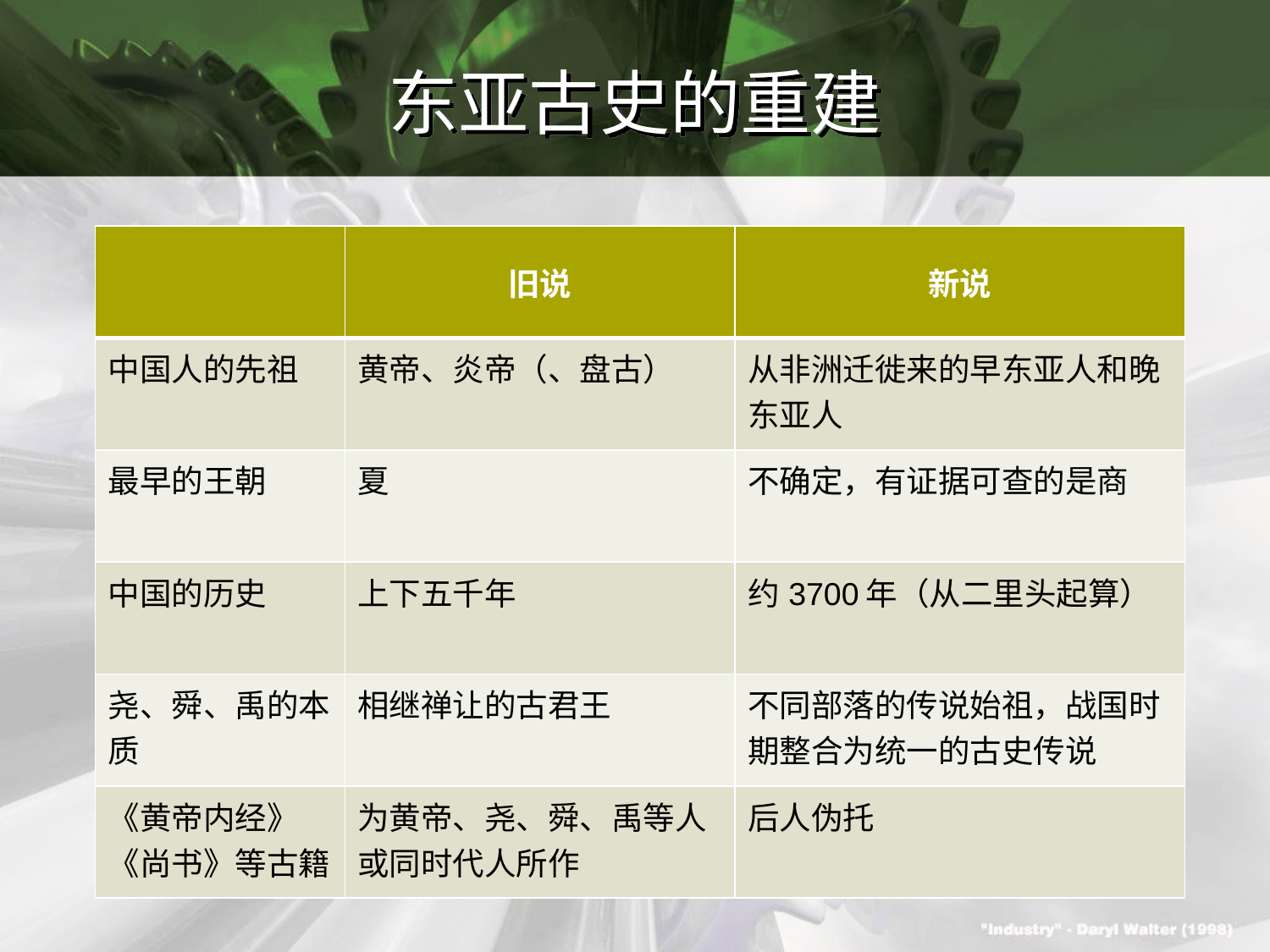

# 东亚古史的重建
|  | 旧说 | 新说 |
| --- | --- | --- |
| 中国人的先祖 | 黄帝、炎帝（、盘古） | 从非洲迁徙来的早东亚人和晚东亚人 |
| 最早的王朝 | 夏 | 不确定，有证据可查的是商 |
| 中国的历史 | 上下五千年 | 约3700年（从二里头起算） |
| 尧、舜、禹的本质 | 相继禅让的古君王 | 不同部落的传说始祖，战国时期整合为统一的古史传说 |
| 《黄帝内经》《尚书》等古籍 | 为黄帝、尧、舜、禹等人或同时代人所作 | 后人伪托 |